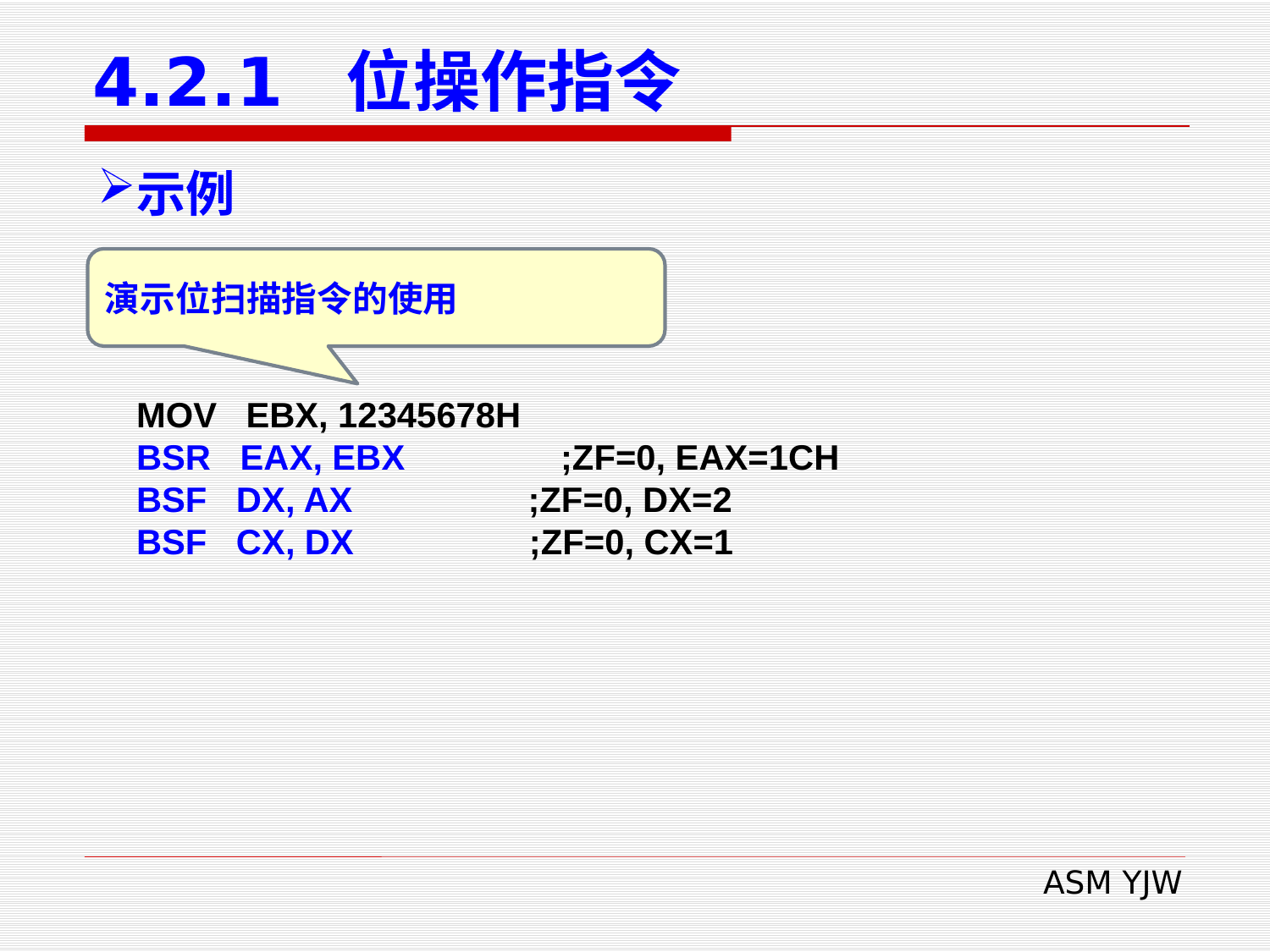

# 4.2.1  位操作指令
示例
演示位扫描指令的使用
    MOV   EBX, 12345678H
    BSR   EAX, EBX                ;ZF=0, EAX=1CH
    BSF   DX, AX                  ;ZF=0, DX=2
    BSF   CX, DX                  ;ZF=0, CX=1